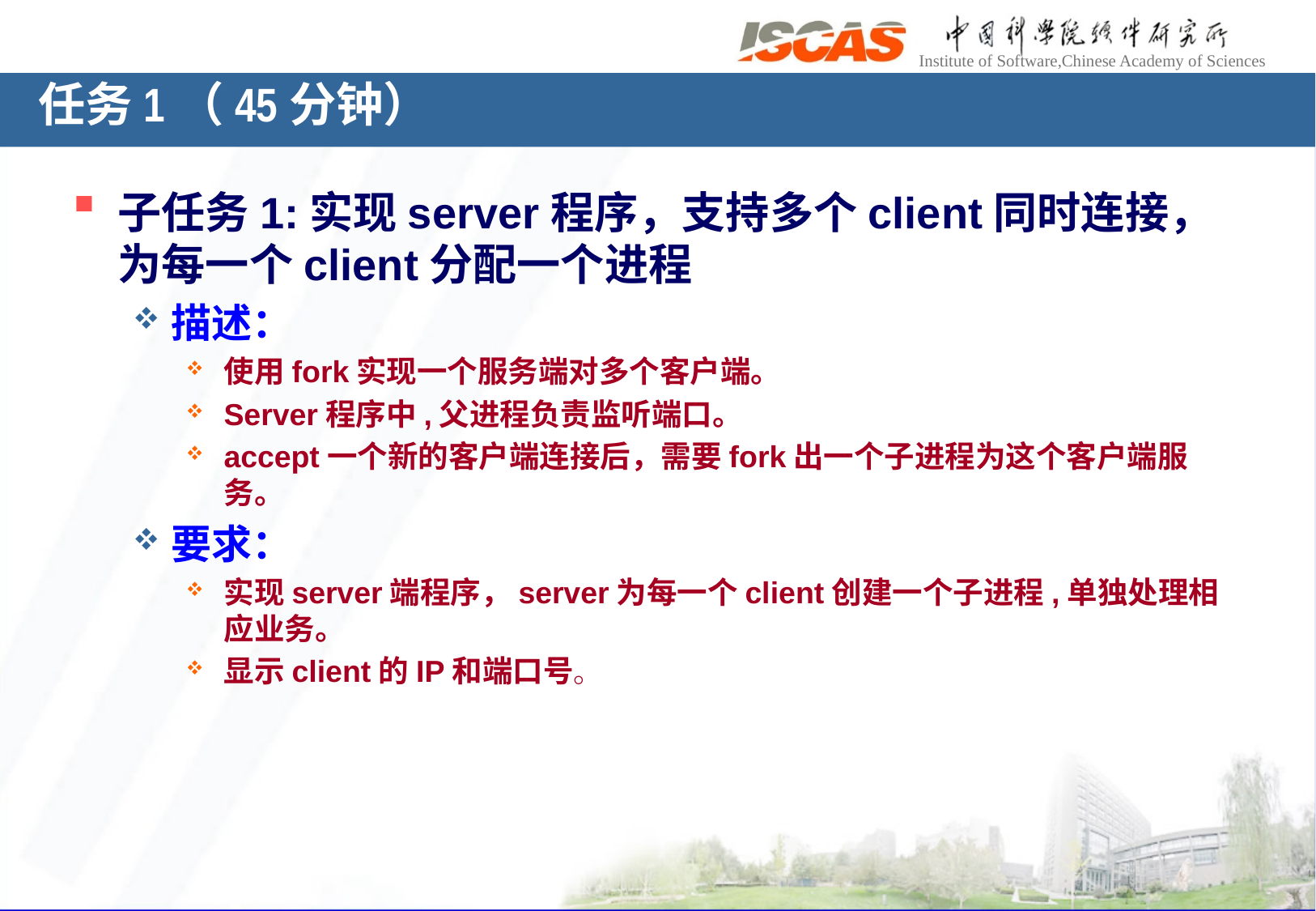

任务1（45分钟）
子任务1:实现server程序，支持多个client同时连接，为每一个client分配一个进程
描述：
使用fork实现一个服务端对多个客户端。
Server程序中,父进程负责监听端口。
accept一个新的客户端连接后，需要fork出一个子进程为这个客户端服务。
要求：
实现server端程序，server为每一个client创建一个子进程,单独处理相应业务。
显示client的IP和端口号。